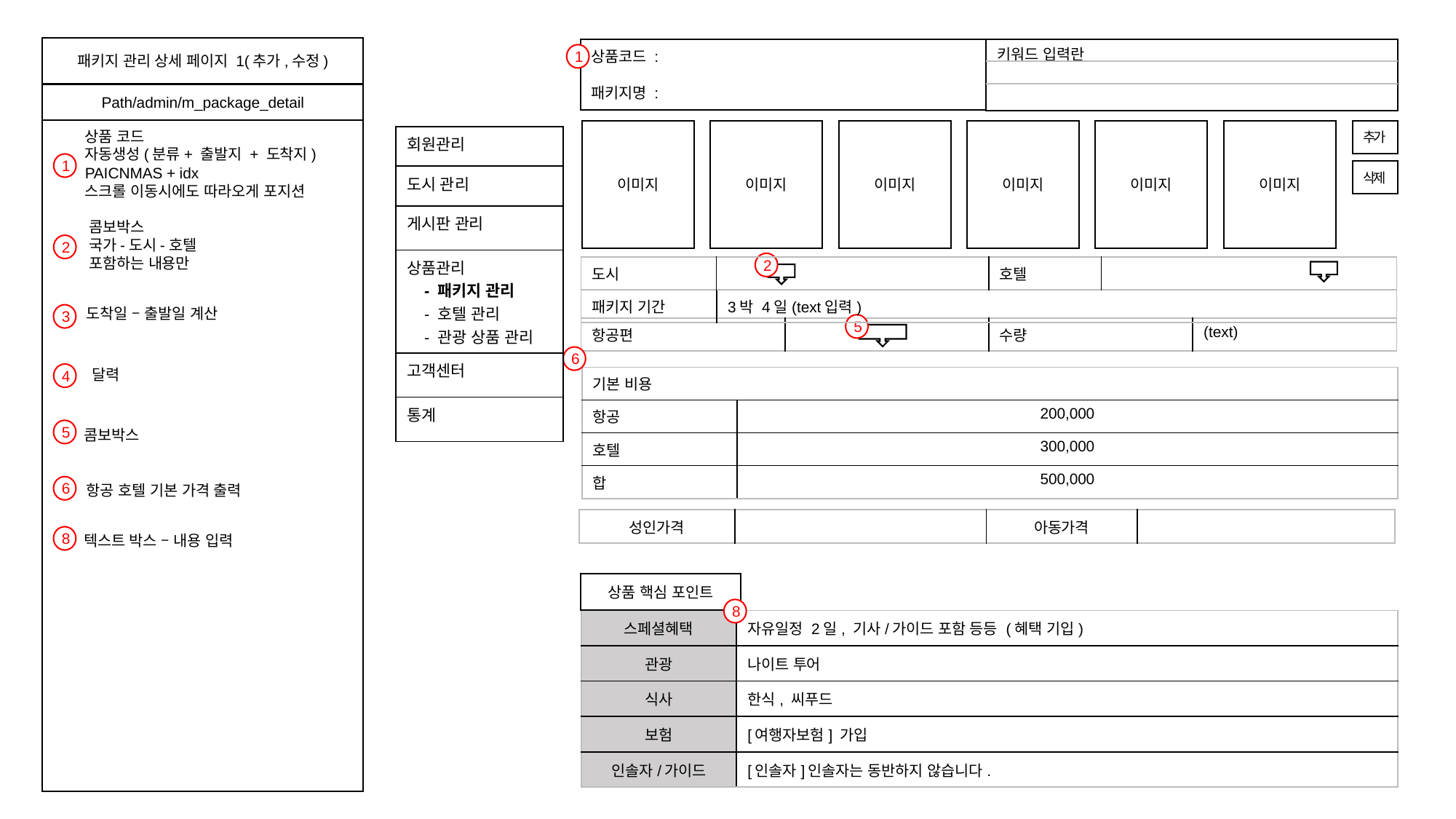

패키지 관리 상세 페이지 1(추가,수정)
|  |
| --- |
|  |
|  |

상품코드 :

패키지명 :

키워드 입력란
1
Path/admin/m_package_detail

이미지
이미지
이미지
이미지
이미지
이미지
추가
| 회원관리 |
| --- |
| 도시 관리 |
| 게시판 관리 |
| 상품관리 - 패키지 관리 - 호텔 관리 - 관광 상품 관리 |
| 고객센터 |
| 통계 |
상품 코드
자동생성(분류+ 출발지 + 도착지)
PAICNMAS + idx
스크롤 이동시에도 따라오게 포지션
1
삭제
콤보박스
국가-도시-호텔
포함하는 내용만
2
2
| 도시 |  | 호텔 |  |
| --- | --- | --- | --- |

| 패키지 기간 | 3박 4일(text입력) |
| --- | --- |
도착일 – 출발일 계산
3
5
| 항공편 |  | 수량 | (text) |
| --- | --- | --- | --- |

6
달력
4
| 기본 비용 |  |
| --- | --- |
| 항공 | 200,000 |
| 호텔 | 300,000 |
| 합 | 500,000 |
콤보박스
5
항공 호텔 기본 가격 출력
6
| 성인가격 |  | 아동가격 |  |
| --- | --- | --- | --- |
텍스트 박스 – 내용 입력
8
상품 핵심 포인트
8
| 스페셜혜택 | 자유일정 2일, 기사/가이드 포함 등등 (혜택 기입) |
| --- | --- |
| 관광 | 나이트 투어 |
| 식사 | 한식, 씨푸드 |
| 보험 | [여행자보험] 가입 |
| 인솔자/가이드 | [인솔자]인솔자는 동반하지 않습니다. |